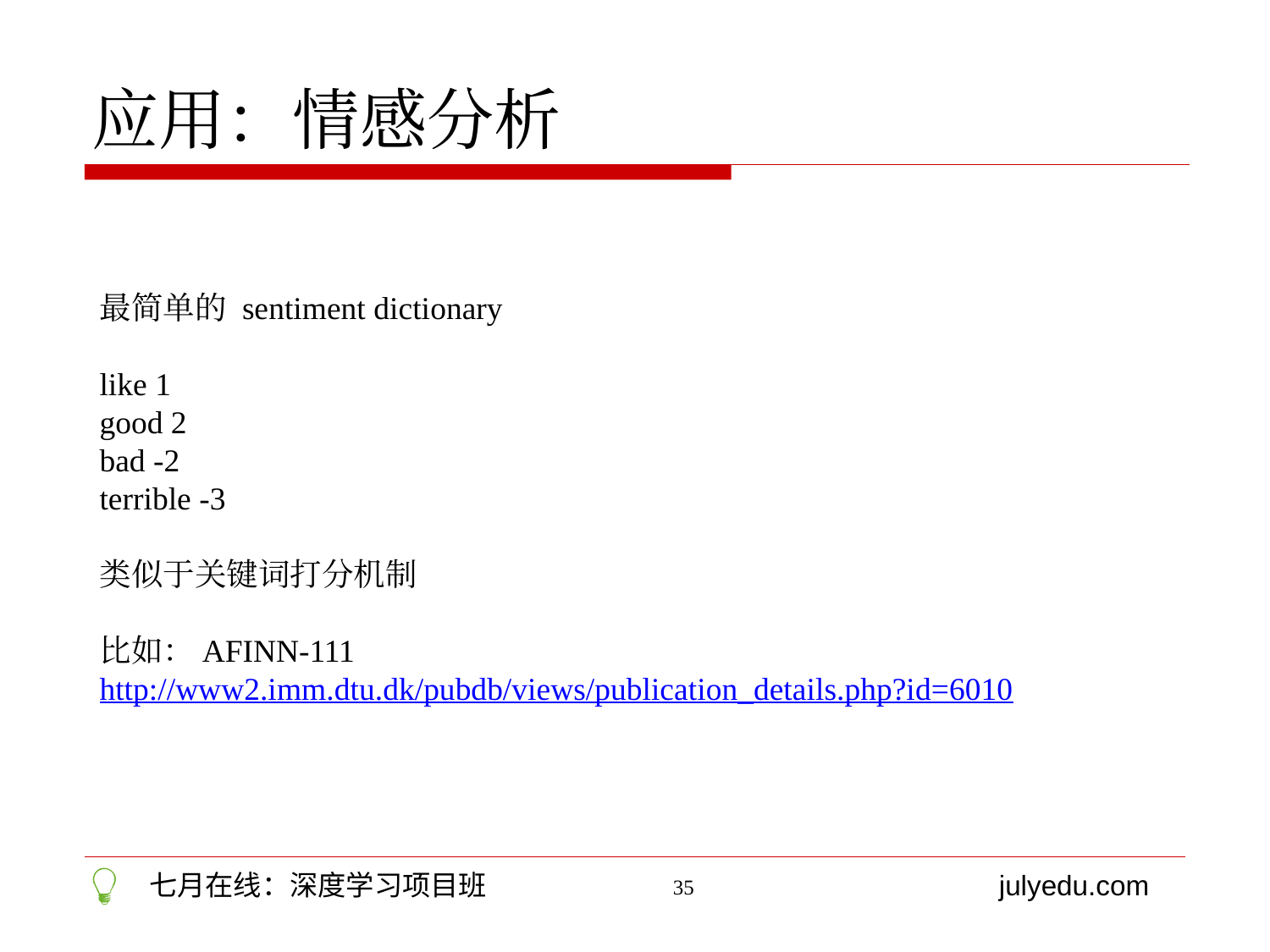

应用：情感分析
最简单的 sentiment dictionary

like 1
good 2
bad -2
terrible -3

类似于关键词打分机制

比如：AFINN-111
http://www2.imm.dtu.dk/pubdb/views/publication_details.php?id=6010
35